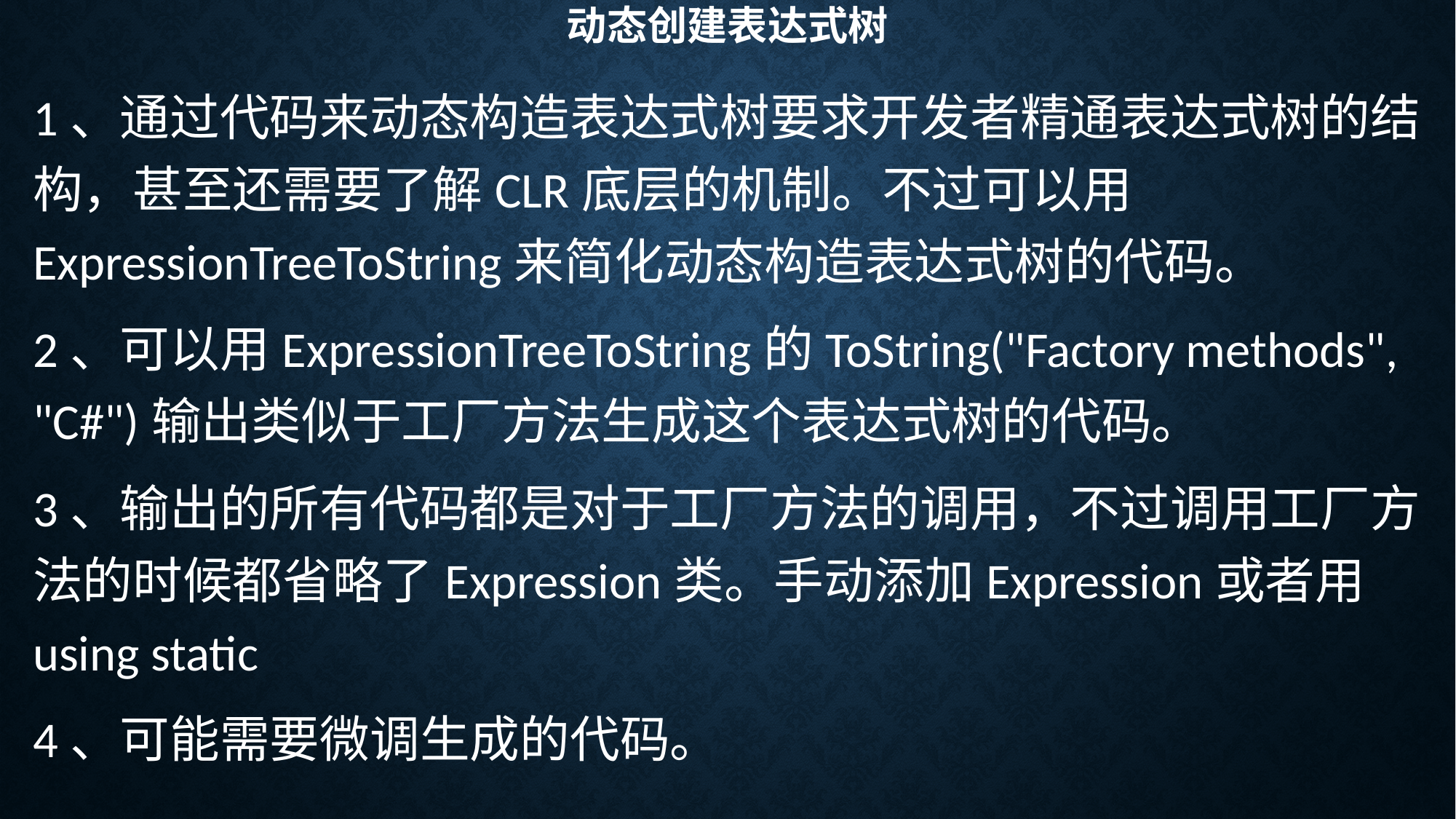

# 动态创建表达式树
1、通过代码来动态构造表达式树要求开发者精通表达式树的结构，甚至还需要了解CLR底层的机制。不过可以用ExpressionTreeToString来简化动态构造表达式树的代码。
2、可以用ExpressionTreeToString的ToString("Factory methods", "C#")输出类似于工厂方法生成这个表达式树的代码。
3、输出的所有代码都是对于工厂方法的调用，不过调用工厂方法的时候都省略了Expression类。手动添加Expression或者用using static
4、可能需要微调生成的代码。